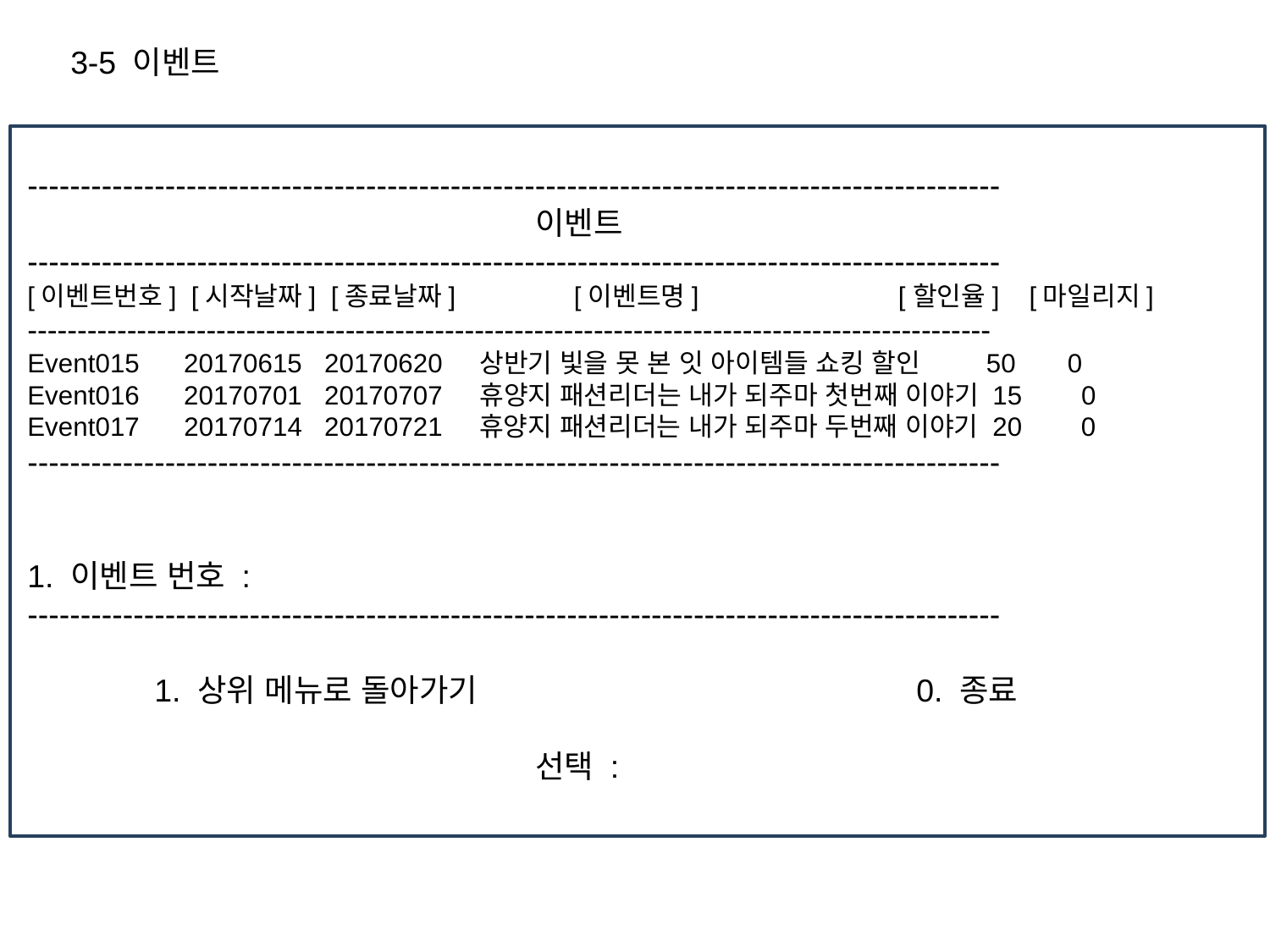

3-5 이벤트

--------------------------------------------------------------------------------------------
				이벤트
--------------------------------------------------------------------------------------------
[이벤트번호]  [시작날짜]  [종료날짜]                [이벤트명]                           [할인율]    [마일리지]
-------------------------------------------------------------------------------------------------
Event015      20170615   20170620    상반기 빛을 못 본 잇 아이템들 쇼킹 할인        50       0
Event016      20170701   20170707    휴양지 패션리더는 내가 되주마 첫번째 이야기 15        0
Event017	    20170714   20170721    휴양지 패션리더는 내가 되주마 두번째 이야기 20        0
--------------------------------------------------------------------------------------------

1. 이벤트 번호 :
--------------------------------------------------------------------------------------------

	1. 상위 메뉴로 돌아가기 				0. 종료

				선택 :